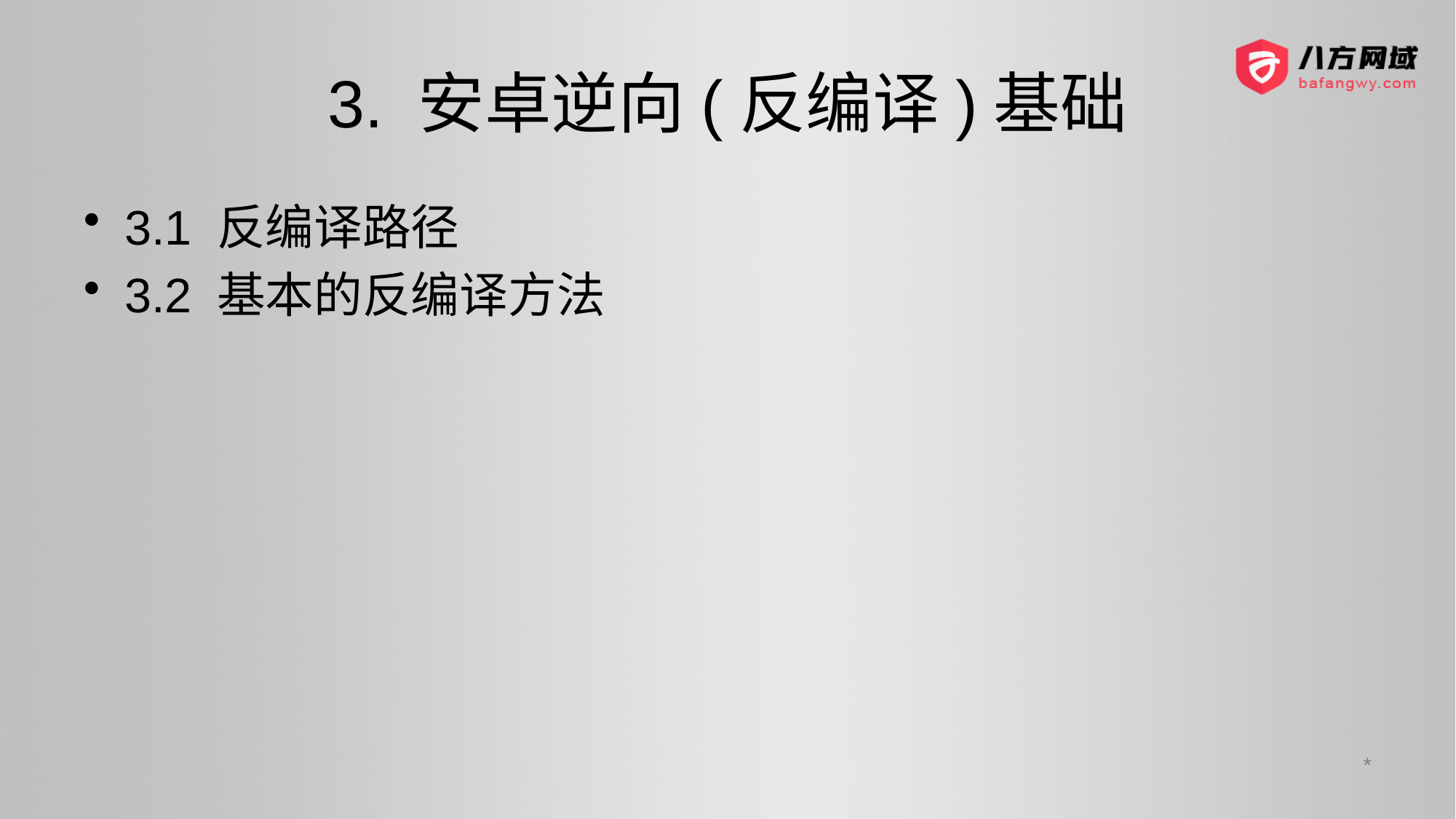

# 3. 安卓逆向(反编译)基础
3.1 反编译路径
3.2 基本的反编译方法
*